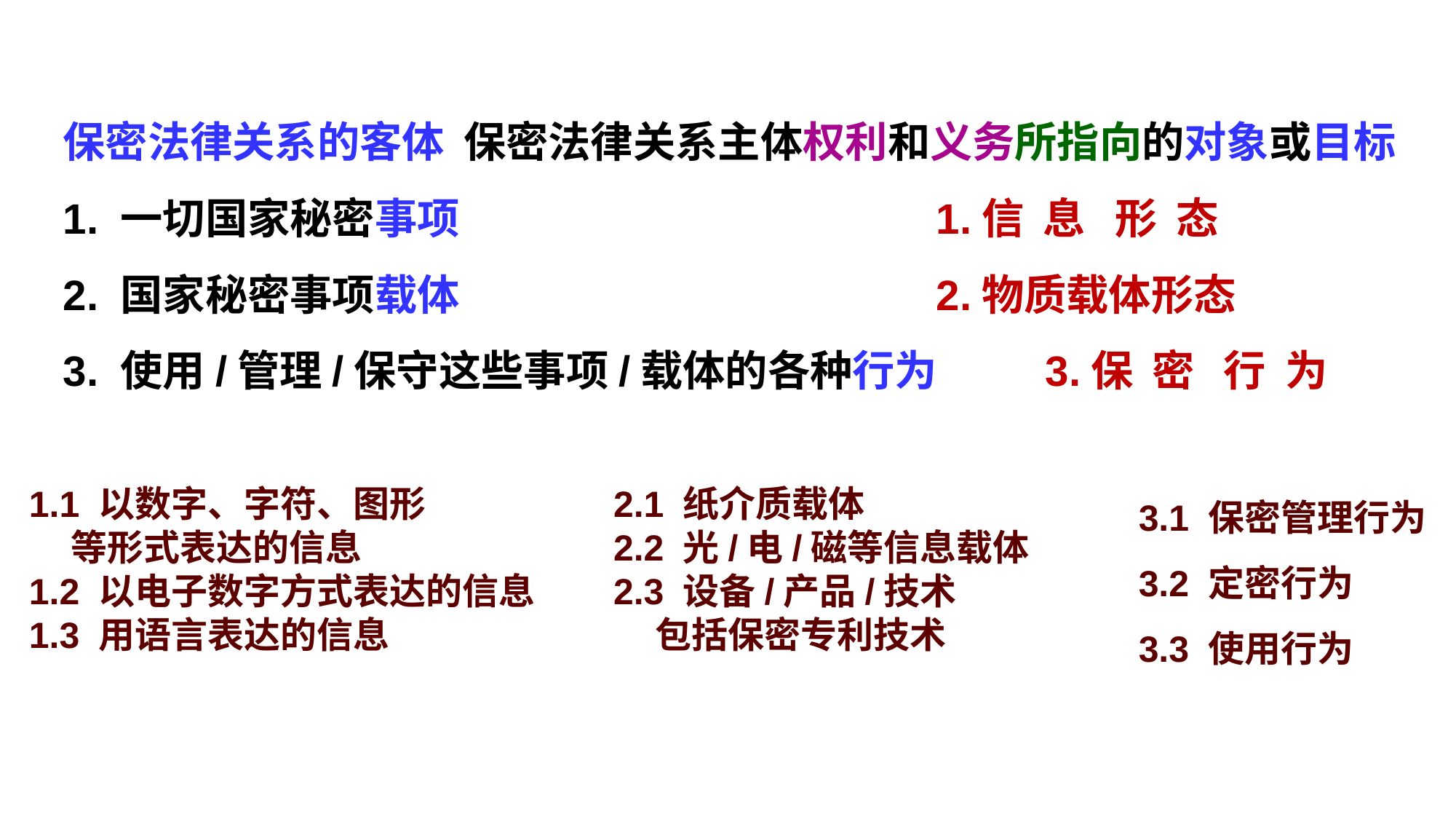

保密法律关系的客体  保密法律关系主体权利和义务所指向的对象或目标
1. 一切国家秘密事项					1.信  息   形  态
2. 国家秘密事项载体					2.物质载体形态
3. 使用/管理/保守这些事项/载体的各种行为	3.保  密   行  为

3.1 保密管理行为
3.2 定密行为
3.3 使用行为
1.1 以数字、字符、图形
    等形式表达的信息
1.2 以电子数字方式表达的信息
1.3 用语言表达的信息
2.1 纸介质载体
2.2 光/电/磁等信息载体
2.3 设备/产品/技术
    包括保密专利技术